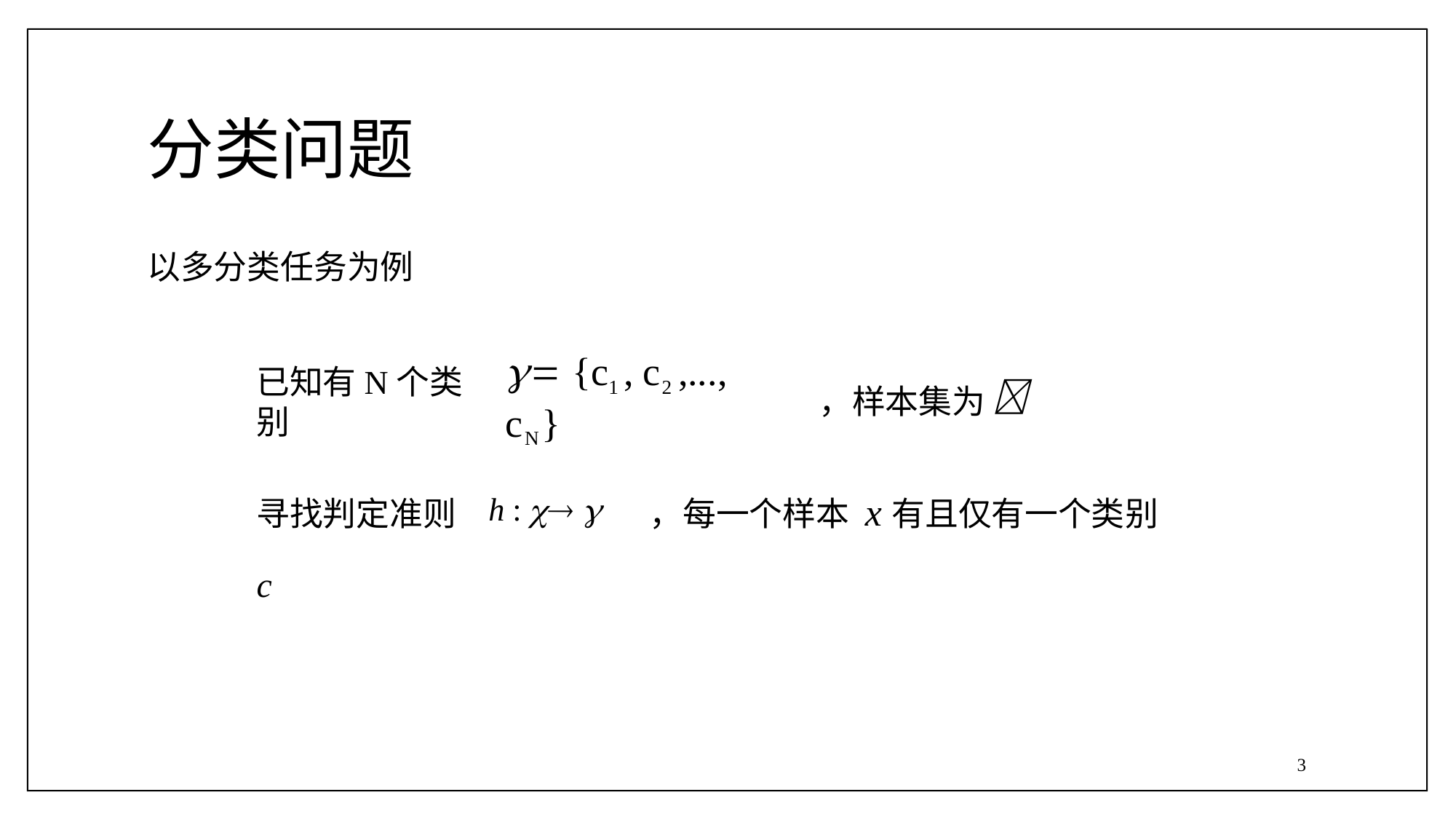

# 分类问题
以多分类任务为例
γ= {c1 , c2 ,..., cN}
，样本集为 χ
已知有N个类别
寻找判定准则	h : χ→ γ	，每一个样本 x有且仅有一个类别 c
3